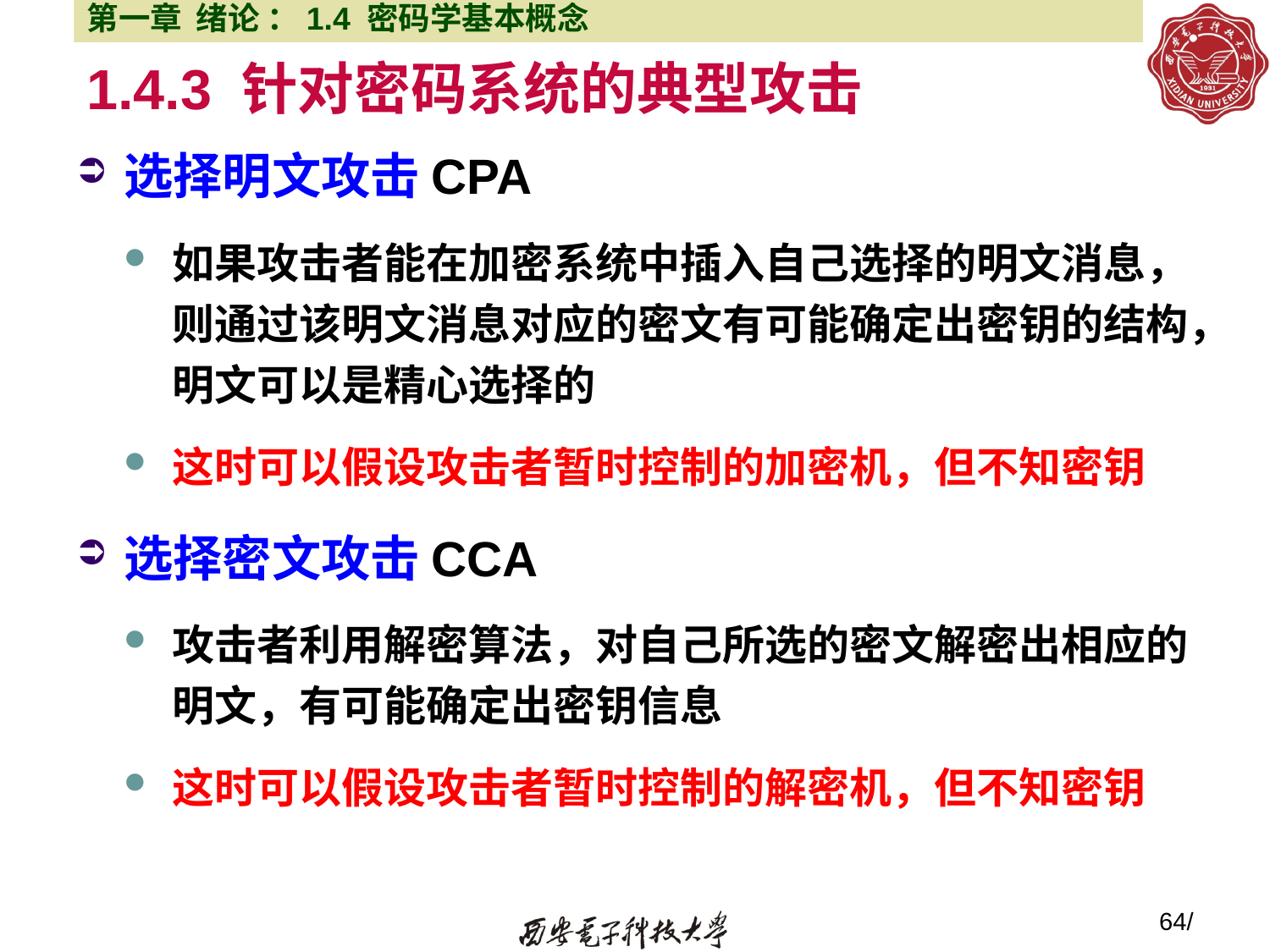

第一章  绪论 ：1.4 密码学基本概念
# 1.4.3 针对密码系统的典型攻击
选择明文攻击CPA
如果攻击者能在加密系统中插入自己选择的明文消息，则通过该明文消息对应的密文有可能确定出密钥的结构，明文可以是精心选择的
这时可以假设攻击者暂时控制的加密机，但不知密钥
选择密文攻击CCA
攻击者利用解密算法，对自己所选的密文解密出相应的明文，有可能确定出密钥信息
这时可以假设攻击者暂时控制的解密机，但不知密钥
64/